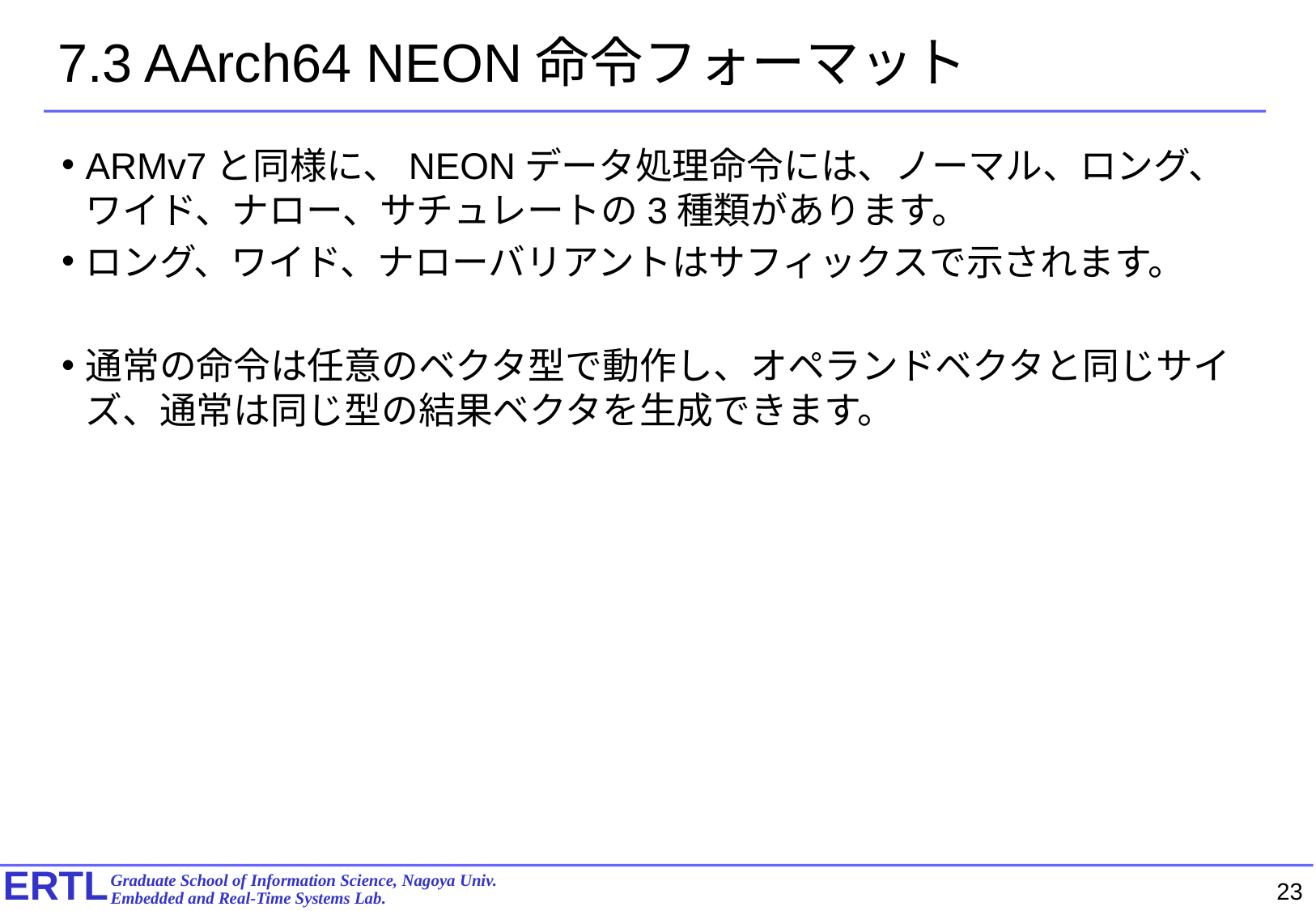

# 7.3 AArch64 NEON命令フォーマット
ARMv7と同様に、NEONデータ処理命令には、ノーマル、ロング、ワイド、ナロー、サチュレートの3種類があります。
ロング、ワイド、ナローバリアントはサフィックスで示されます。

通常の命令は任意のベクタ型で動作し、オペランドベクタと同じサイズ、通常は同じ型の結果ベクタを生成できます。
23